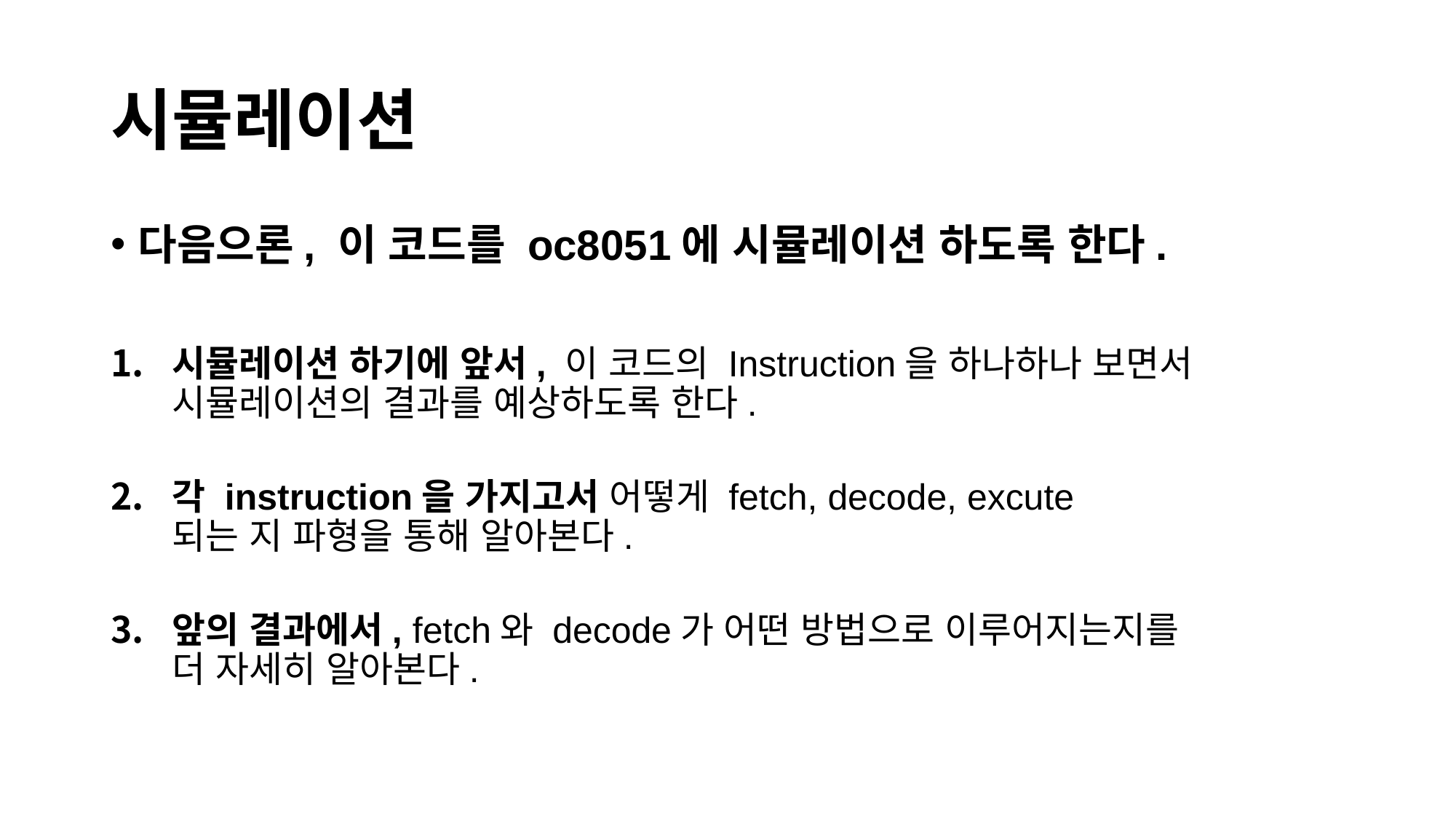

# 시뮬레이션
다음으론, 이 코드를 oc8051에 시뮬레이션 하도록 한다.

시뮬레이션 하기에 앞서, 이 코드의 Instruction을 하나하나 보면서
시뮬레이션의 결과를 예상하도록 한다.
각 instruction을 가지고서 어떻게 fetch, decode, excute
되는 지 파형을 통해 알아본다.
앞의 결과에서, fetch와 decode가 어떤 방법으로 이루어지는지를
더 자세히 알아본다.